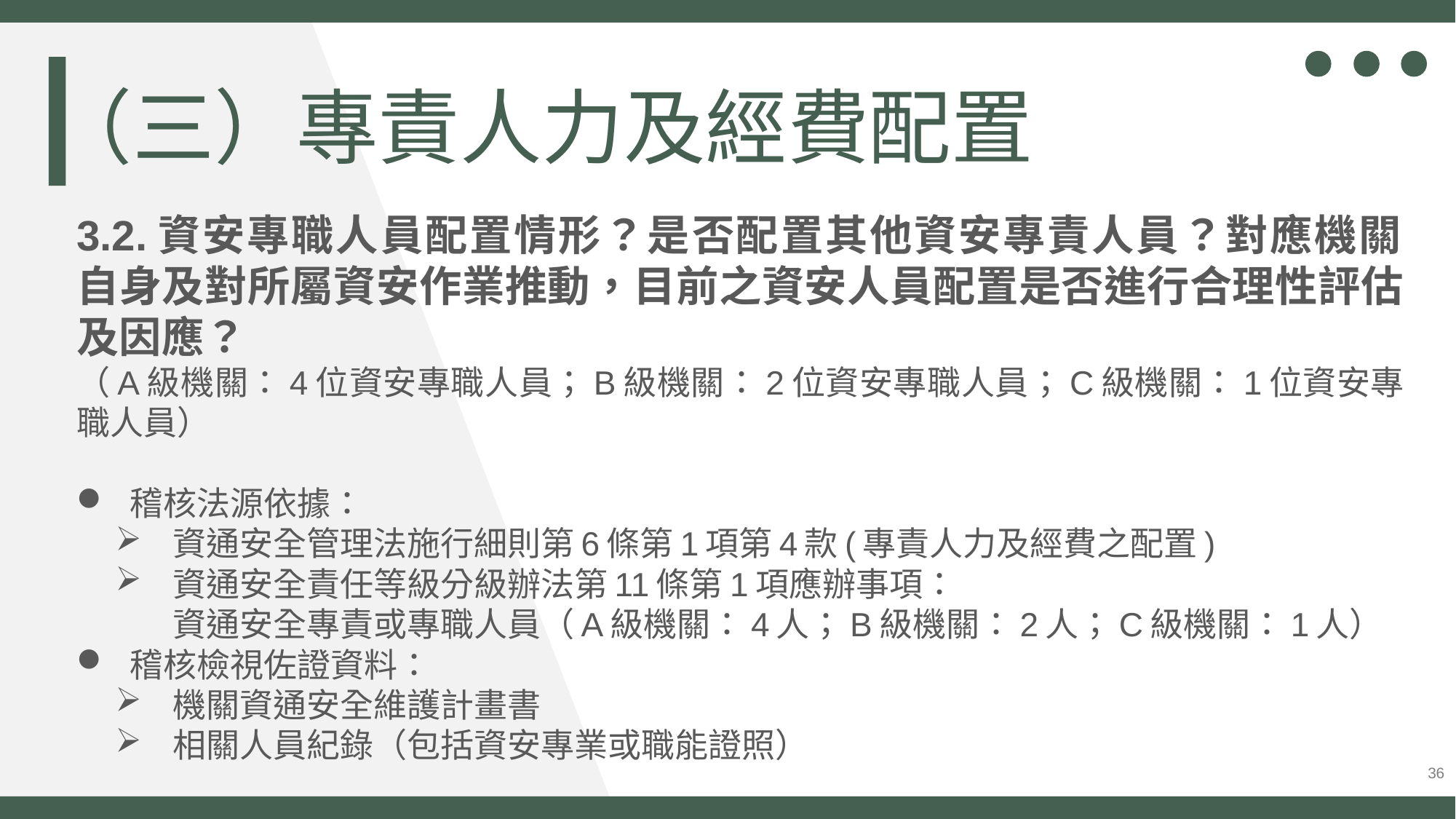

（三）專責人力及經費配置
3.2.資安專職人員配置情形？是否配置其他資安專責人員？對應機關
自身及對所屬資安作業推動，目前之資安人員配置是否進行合理性評估及因應？
（A級機關：4位資安專職人員；B級機關：2位資安專職人員；C級機關：1位資安專職人員）

稽核法源依據：
資通安全管理法施行細則第6條第1項第4款(專責人力及經費之配置)
資通安全責任等級分級辦法第11條第1項應辦事項：
資通安全專責或專職人員（A級機關：4人；B級機關：2人；C級機關：1人）
稽核檢視佐證資料：
機關資通安全維護計畫書
相關人員紀錄（包括資安專業或職能證照）
36